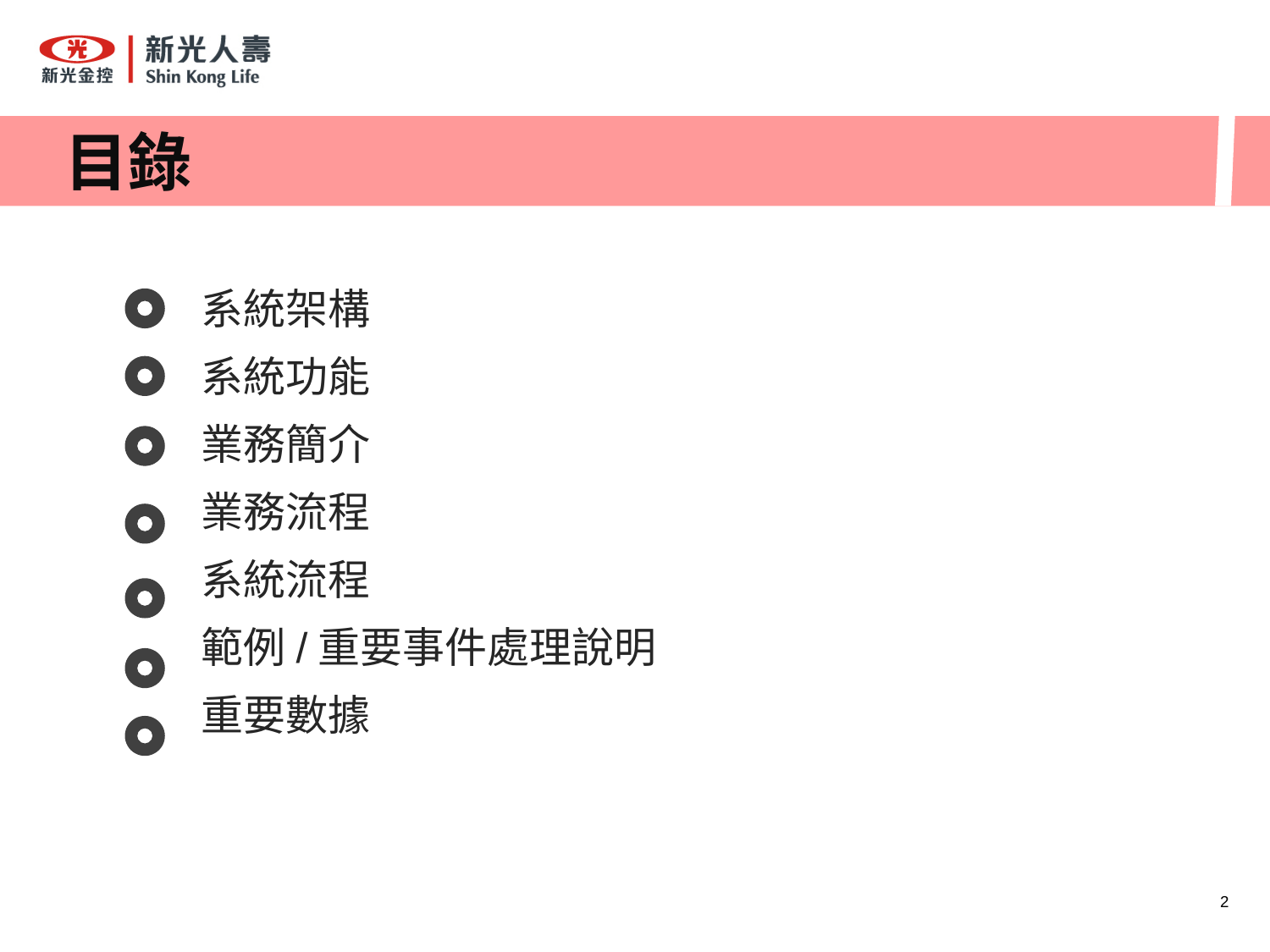

# 目錄
系統架構
系統功能
業務簡介
業務流程
系統流程
範例/重要事件處理說明
重要數據